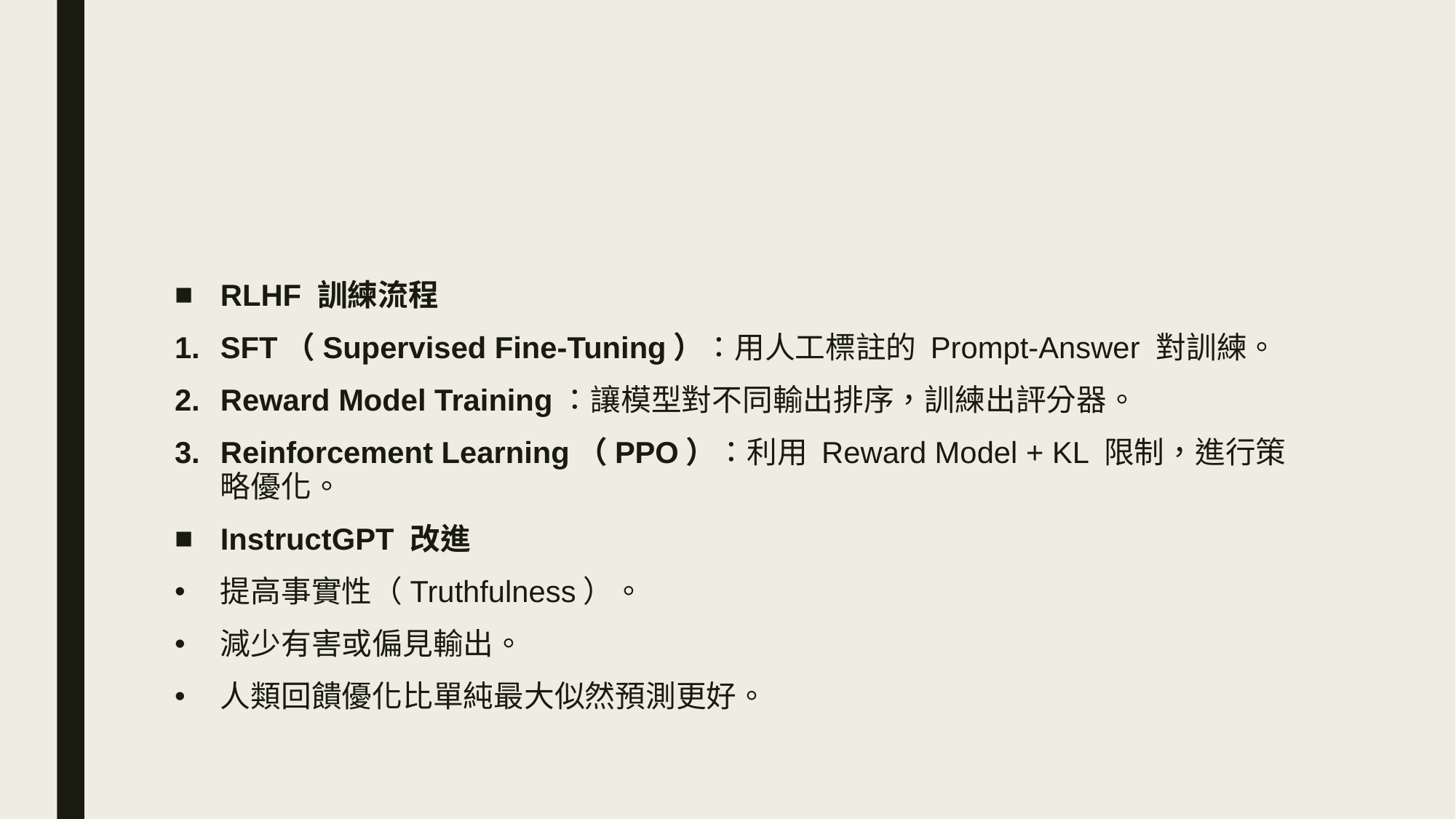

#
RLHF 訓練流程
SFT（Supervised Fine-Tuning）：用人工標註的 Prompt-Answer 對訓練。
Reward Model Training：讓模型對不同輸出排序，訓練出評分器。
Reinforcement Learning（PPO）：利用 Reward Model + KL 限制，進行策略優化。
InstructGPT 改進
提高事實性（Truthfulness）。
減少有害或偏見輸出。
人類回饋優化比單純最大似然預測更好。